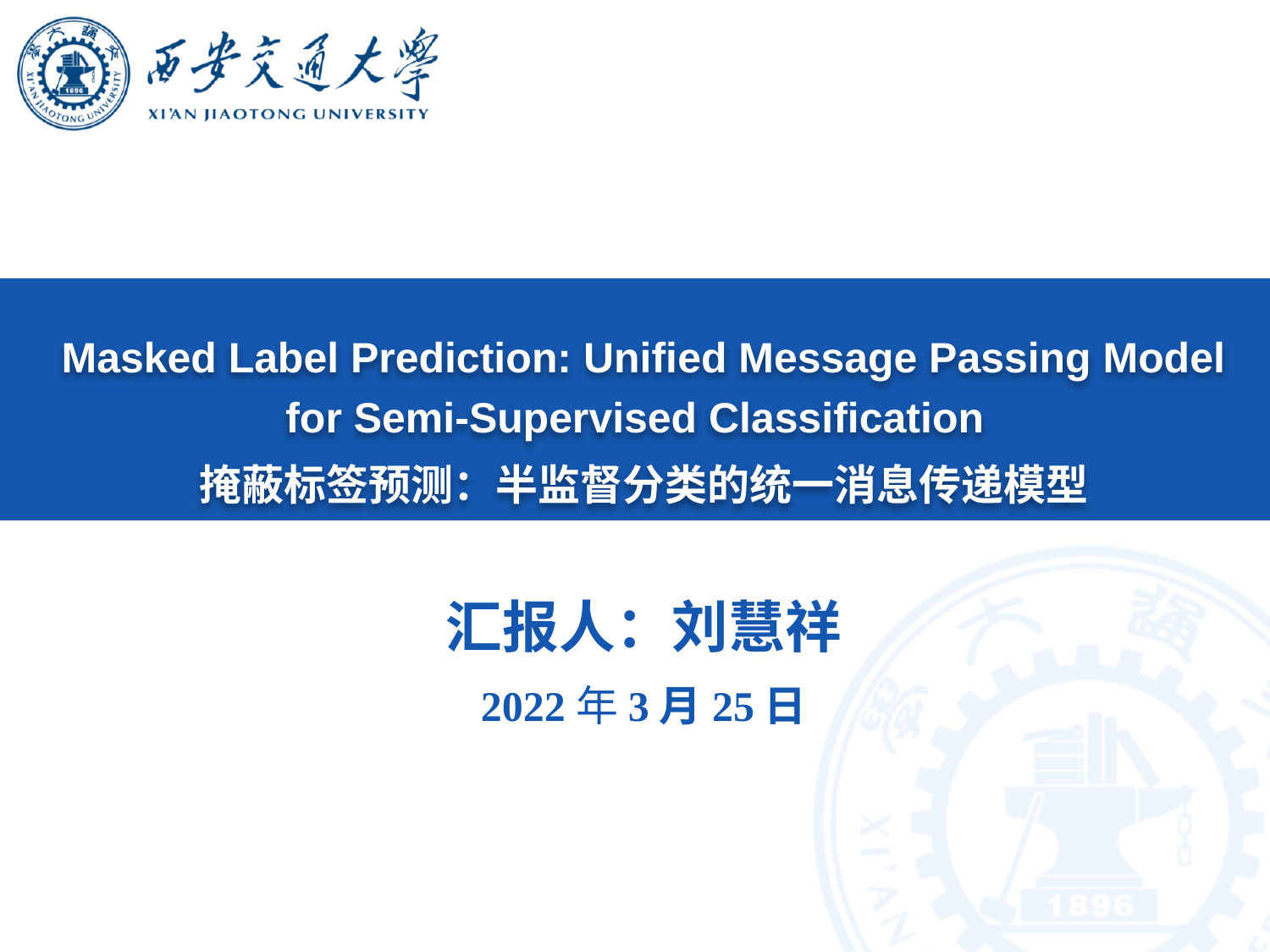

Masked Label Prediction: Unified Message Passing Model for Semi-Supervised Classification
掩蔽标签预测：半监督分类的统一消息传递模型
汇报人：刘慧祥
2022年3月25日